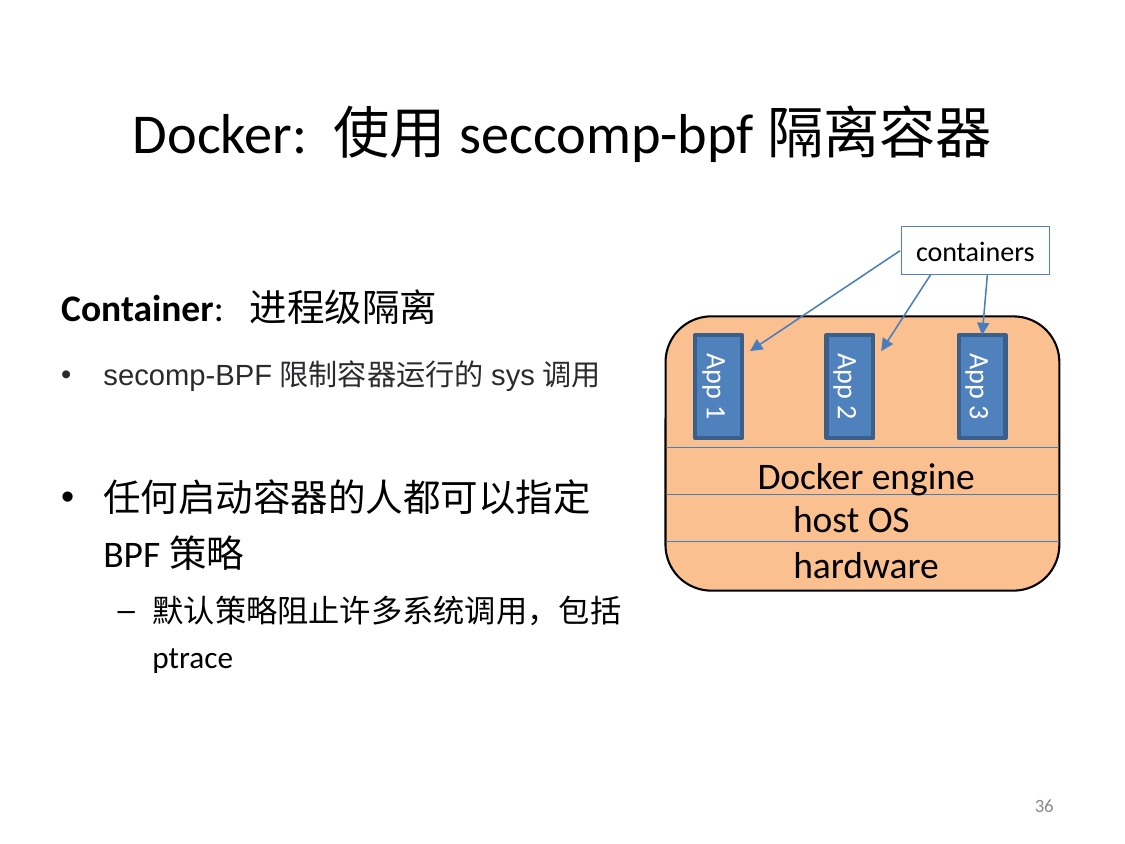

# Docker: 使用seccomp-bpf隔离容器
containers
Container:  进程级隔离
secomp-BPF限制容器运行的sys调用

任何启动容器的人都可以指定BPF策略
默认策略阻止许多系统调用，包括ptrace

App 1
App 2
App 3
Docker engine
host OS
hardware
36